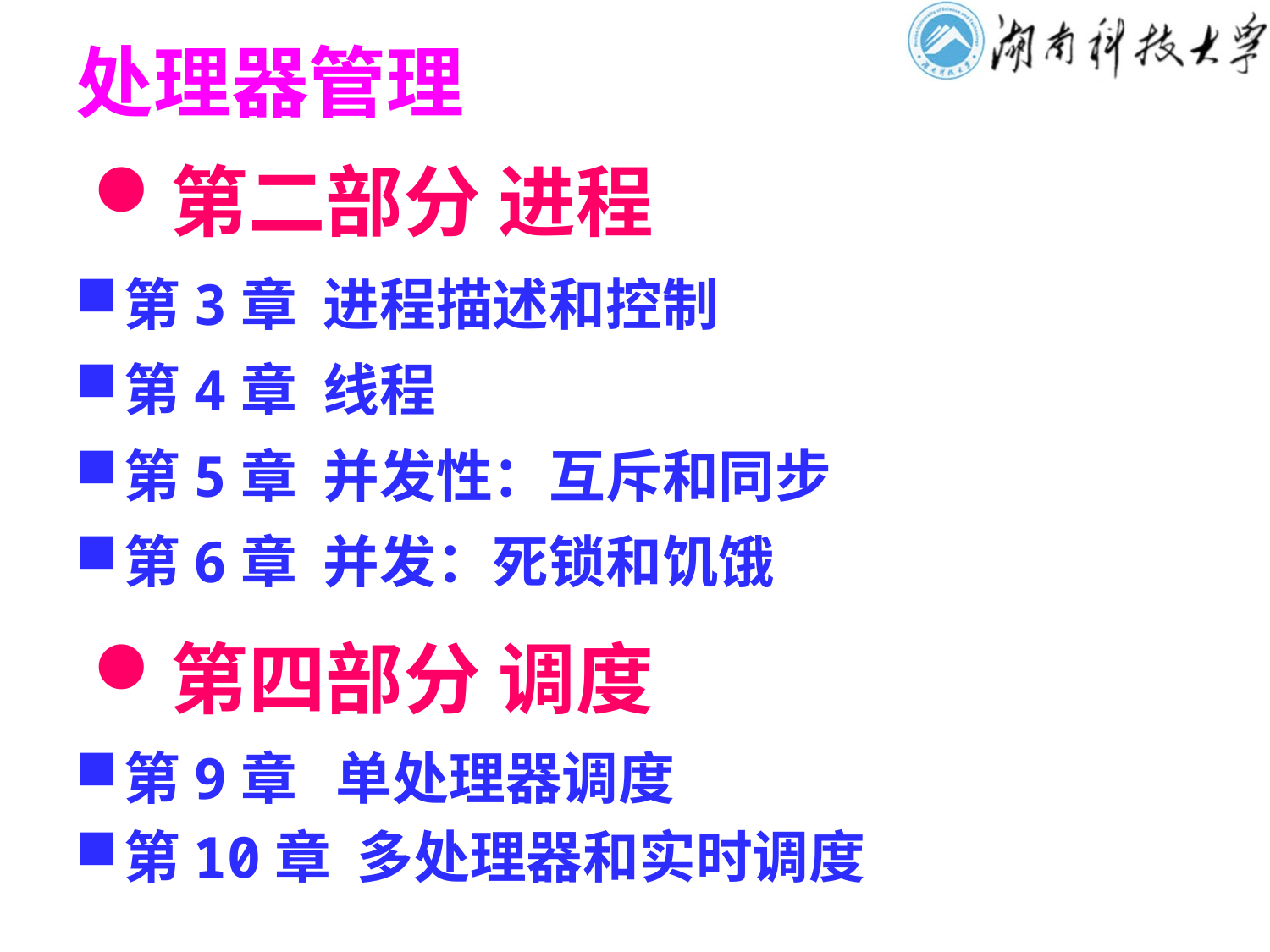

处理器管理
第二部分 进程
第3章  进程描述和控制
第4章  线程
第5章  并发性：互斥和同步
第6章  并发：死锁和饥饿
# 第四部分 调度
第9章   单处理器调度
第10章  多处理器和实时调度